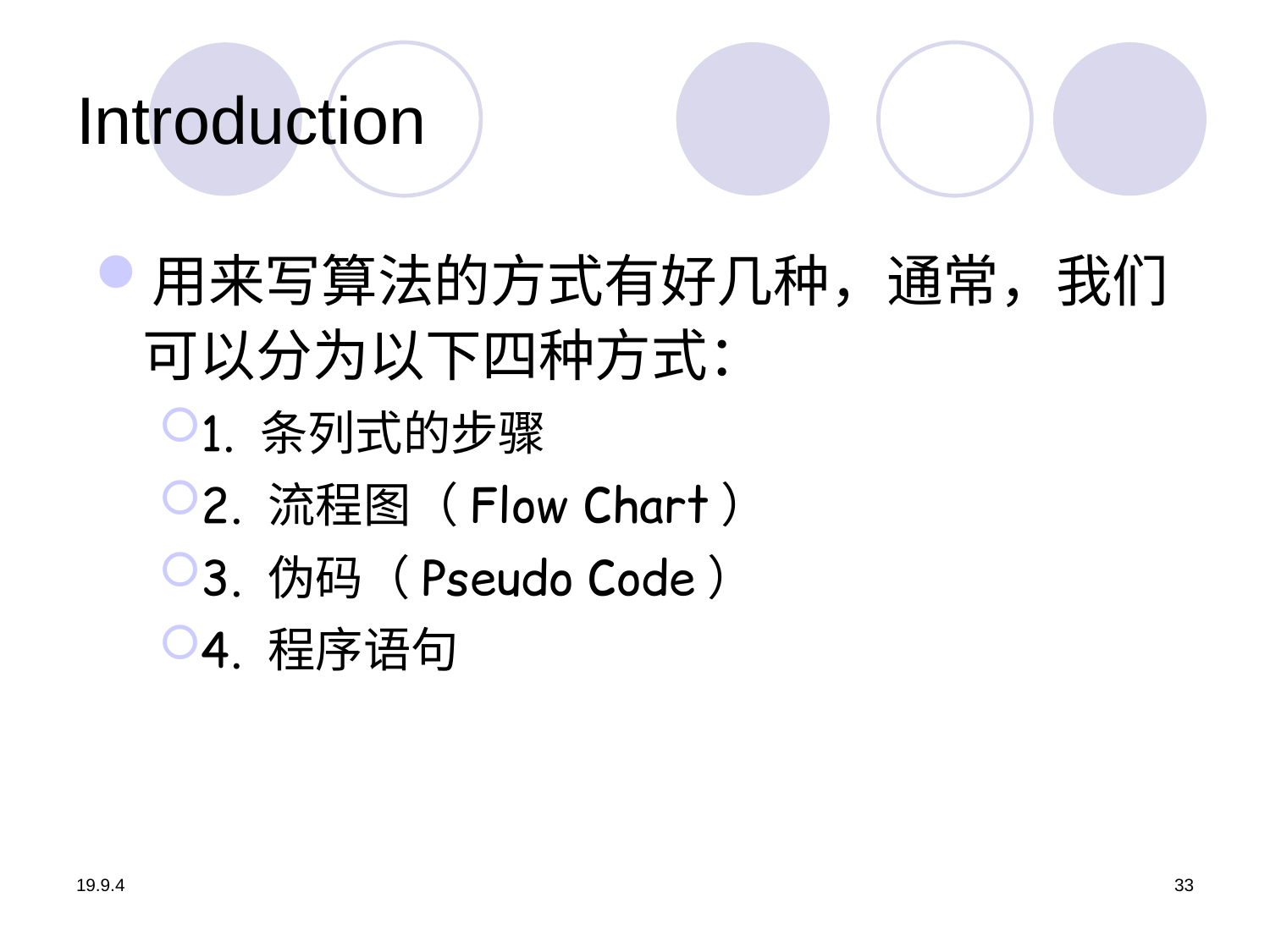

# Introduction
用来写算法的方式有好几种，通常，我们可以分为以下四种方式：
1. 条列式的步骤
2. 流程图（Flow Chart）
3. 伪码（Pseudo Code）
4. 程序语句
19.9.4
33